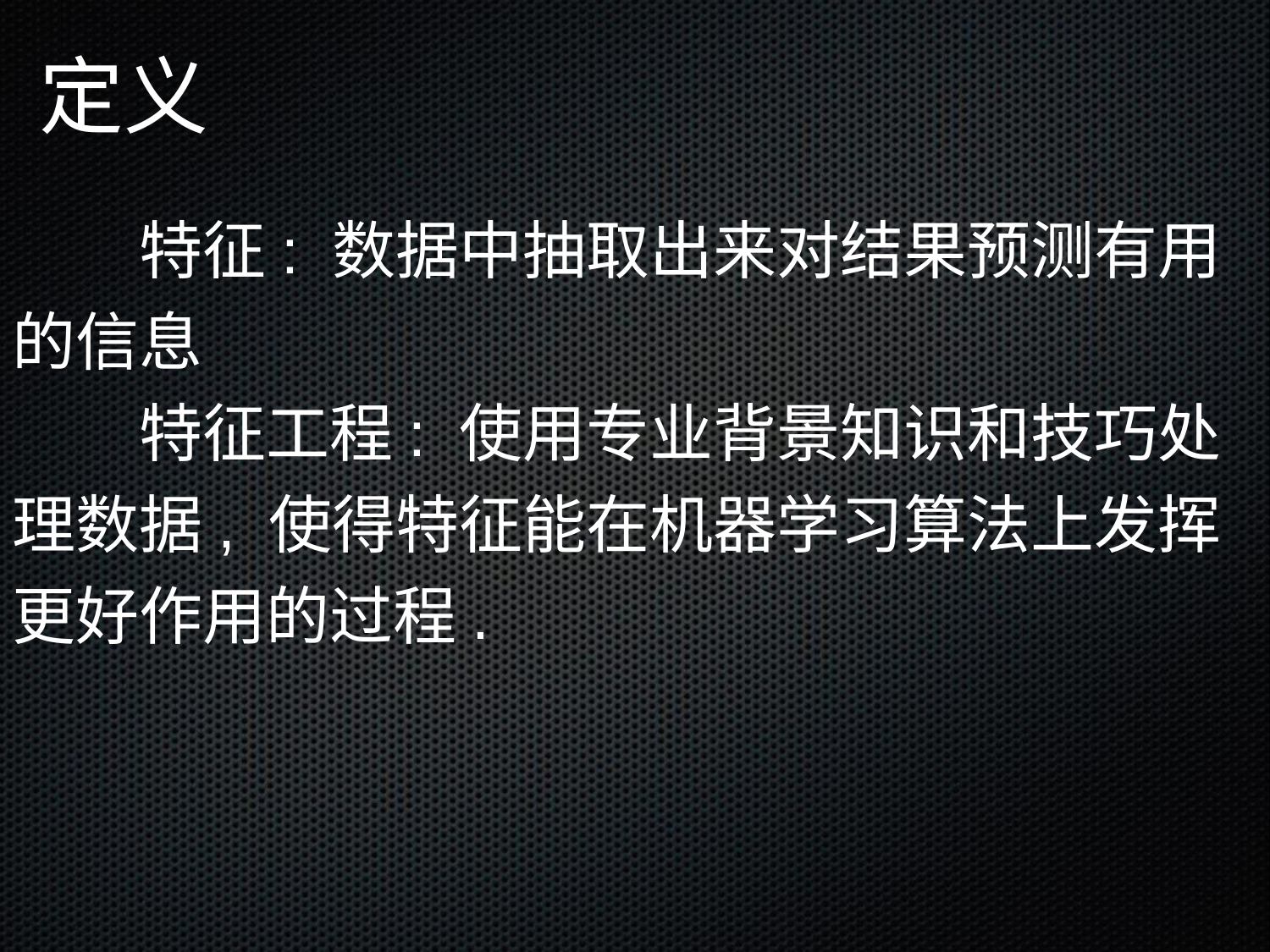

定义
	特征: 数据中抽取出来对结果预测有用的信息
	特征工程: 使用专业背景知识和技巧处理数据, 使得特征能在机器学习算法上发挥更好作用的过程.